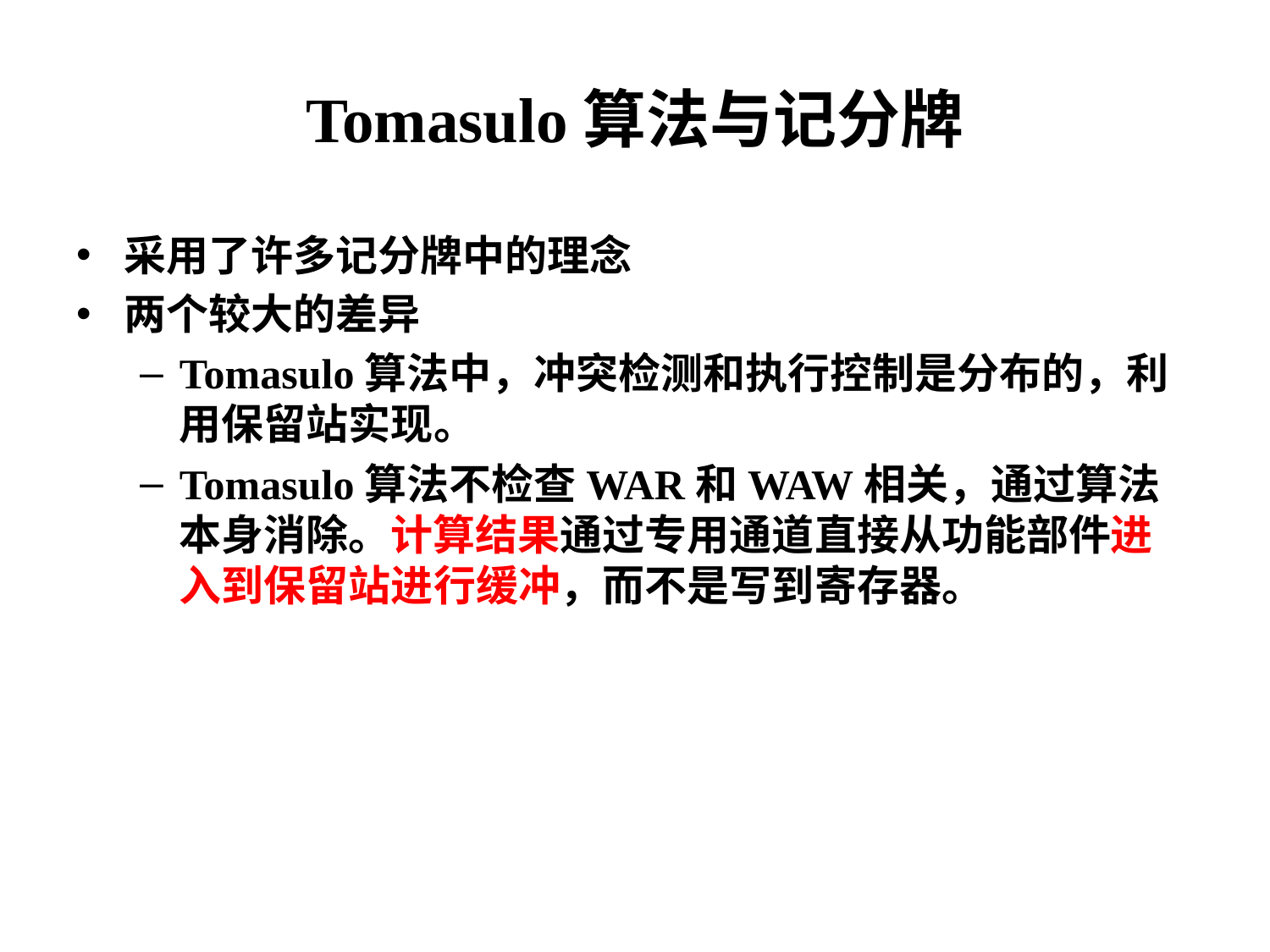

Tomasulo算法与记分牌
采用了许多记分牌中的理念
两个较大的差异
Tomasulo算法中，冲突检测和执行控制是分布的，利用保留站实现。
Tomasulo算法不检查WAR和WAW相关，通过算法本身消除。计算结果通过专用通道直接从功能部件进入到保留站进行缓冲，而不是写到寄存器。